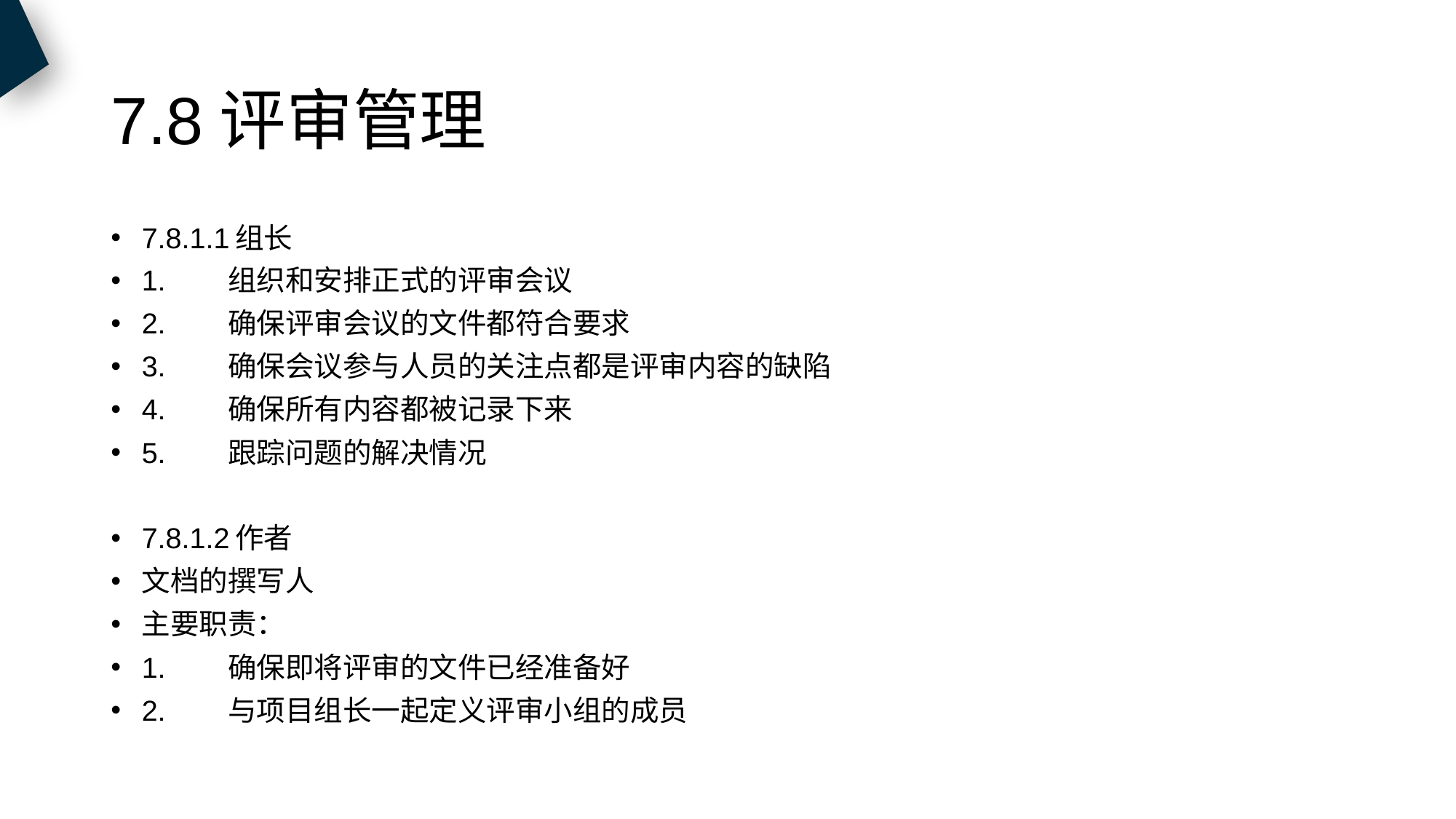

# 7.8评审管理
7.8.1.1组长
1.	组织和安排正式的评审会议
2.	确保评审会议的文件都符合要求
3.	确保会议参与人员的关注点都是评审内容的缺陷
4.	确保所有内容都被记录下来
5.	跟踪问题的解决情况

7.8.1.2作者
文档的撰写人
主要职责：
1.	确保即将评审的文件已经准备好
2.	与项目组长一起定义评审小组的成员